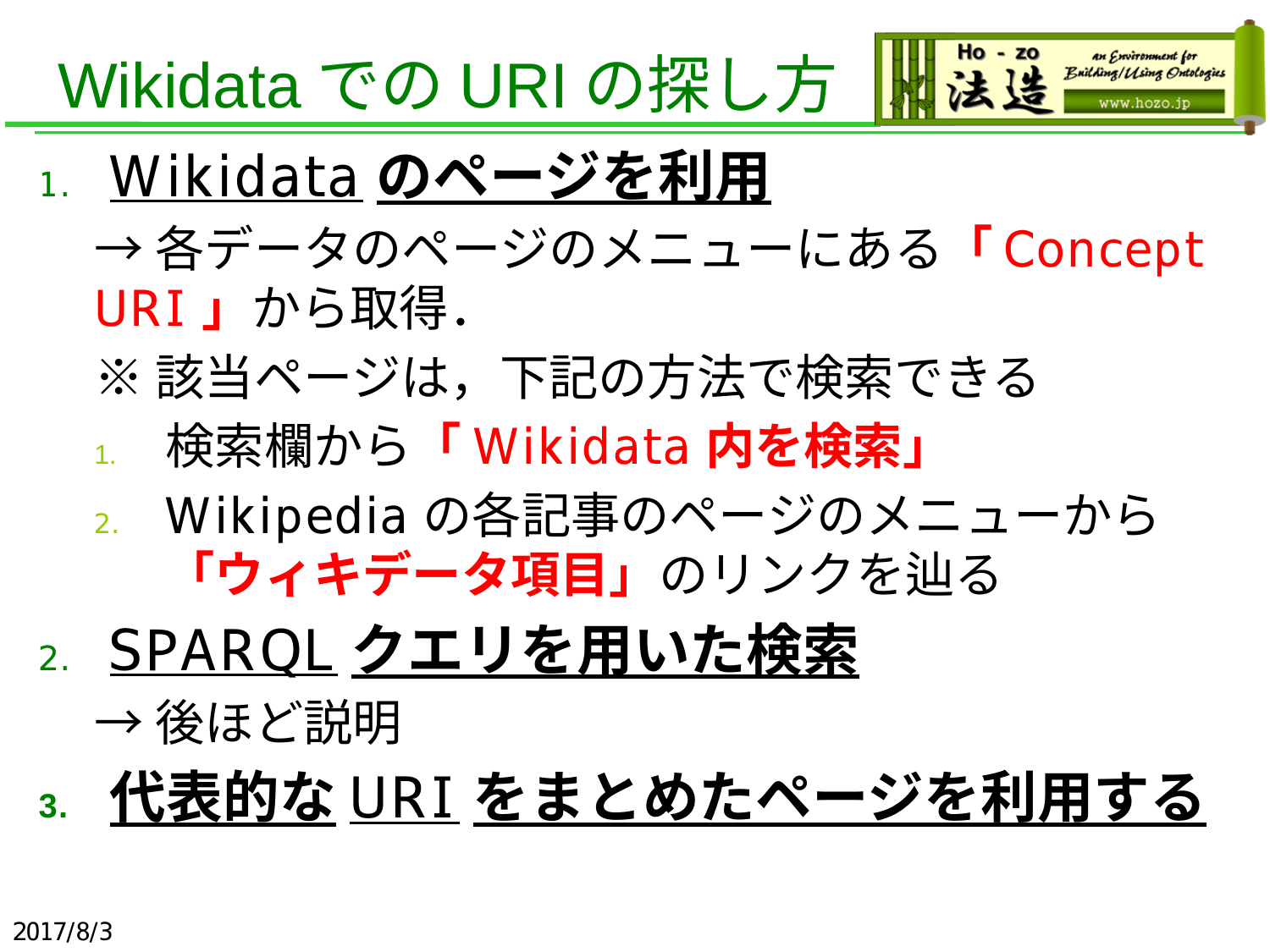

# WikidataでのURIの探し方
Wikidataのページを利用
→各データのページのメニューにある「Concept URI」から取得．
※該当ページは，下記の方法で検索できる
検索欄から「Wikidata内を検索」
Wikipediaの各記事のページのメニューから
「ウィキデータ項目」のリンクを辿る
SPARQLクエリを用いた検索
→後ほど説明
代表的なURIをまとめたページを利用する

2017/8/3